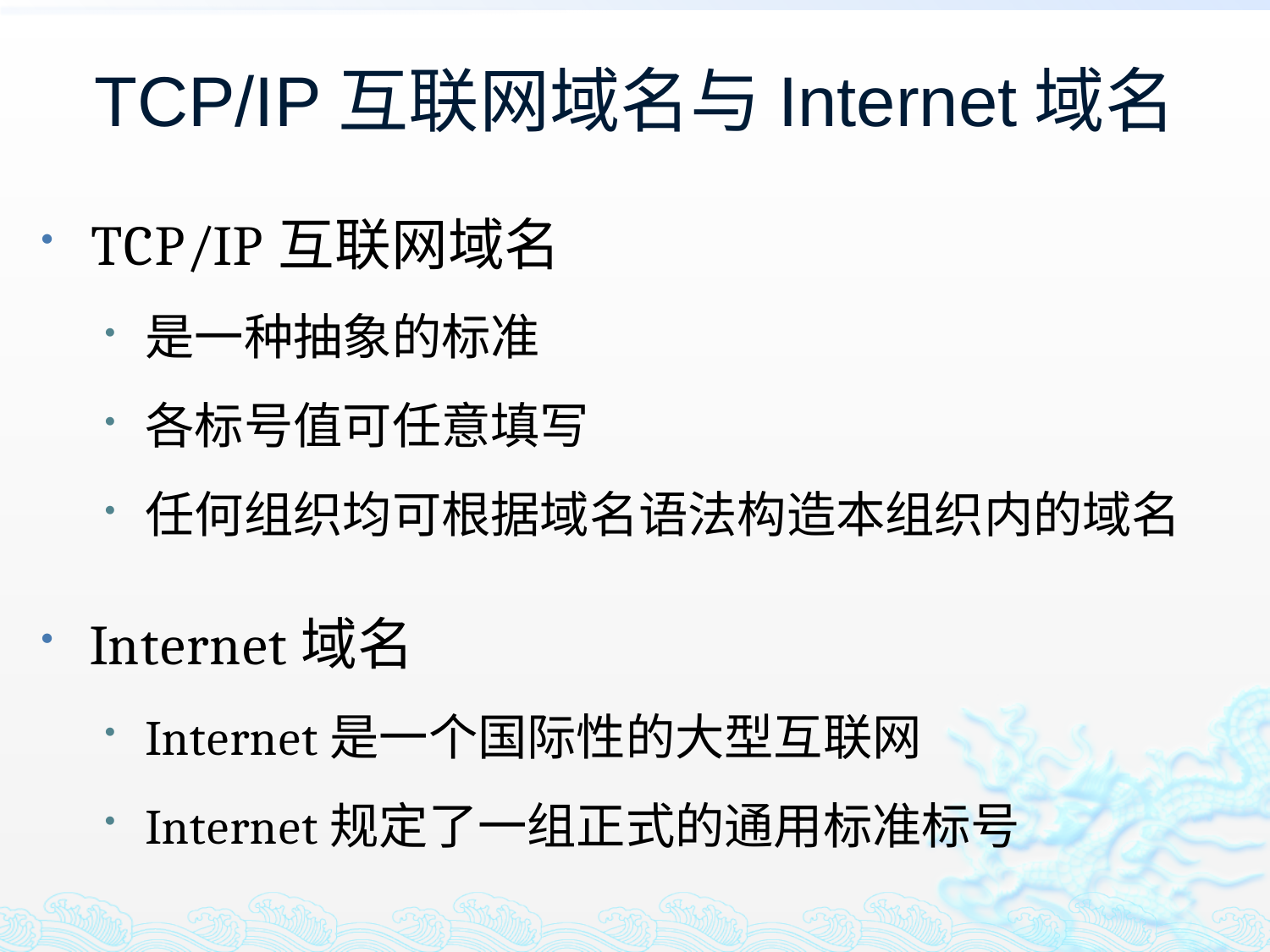

# TCP/IP互联网域名与Internet域名
TCP/IP互联网域名
是一种抽象的标准
各标号值可任意填写
任何组织均可根据域名语法构造本组织内的域名
Internet域名
Internet是一个国际性的大型互联网
Internet规定了一组正式的通用标准标号